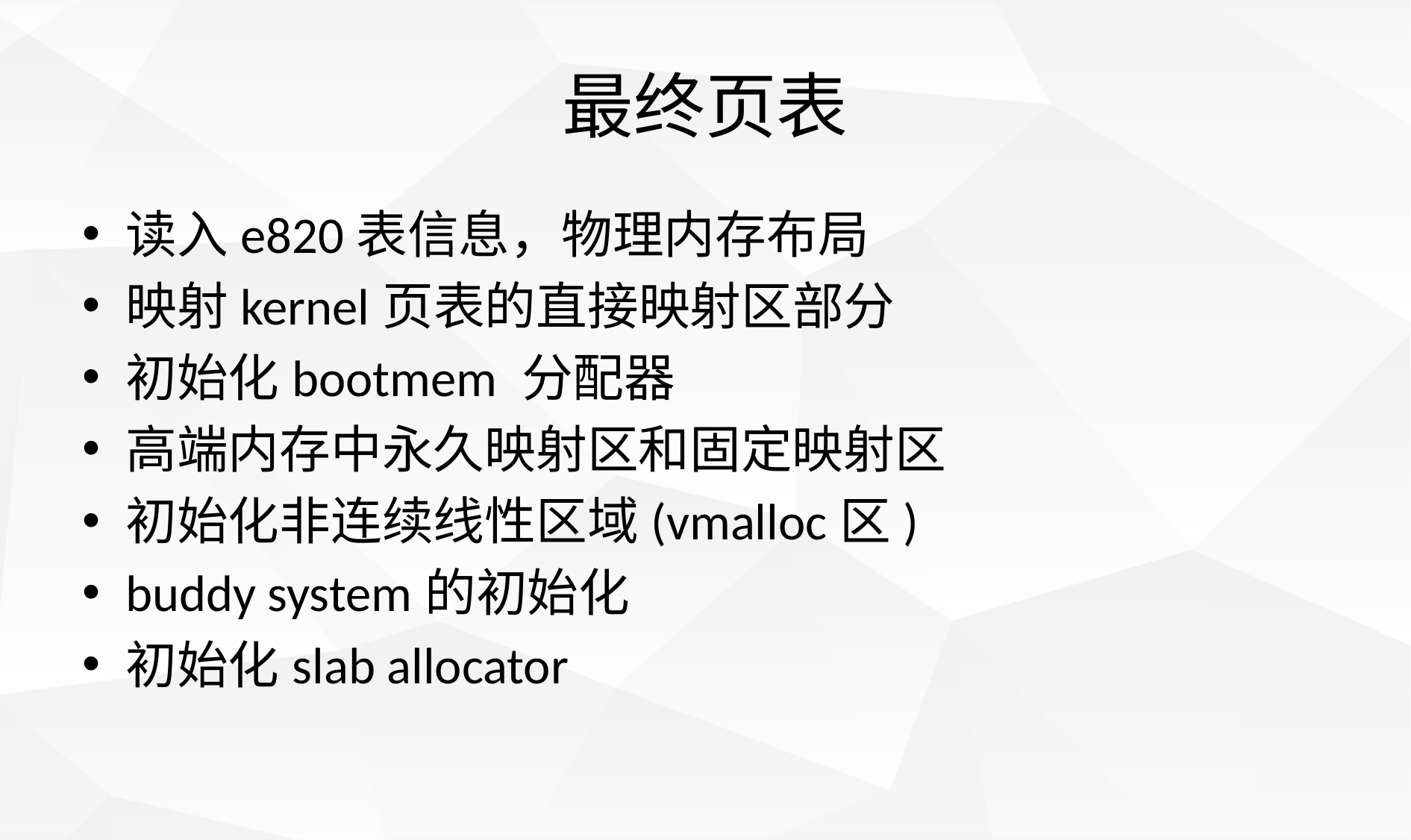

# 最终页表
读入e820表信息，物理内存布局
映射kernel页表的直接映射区部分
初始化bootmem 分配器
高端内存中永久映射区和固定映射区
初始化非连续线性区域(vmalloc区)
buddy system的初始化
初始化slab allocator